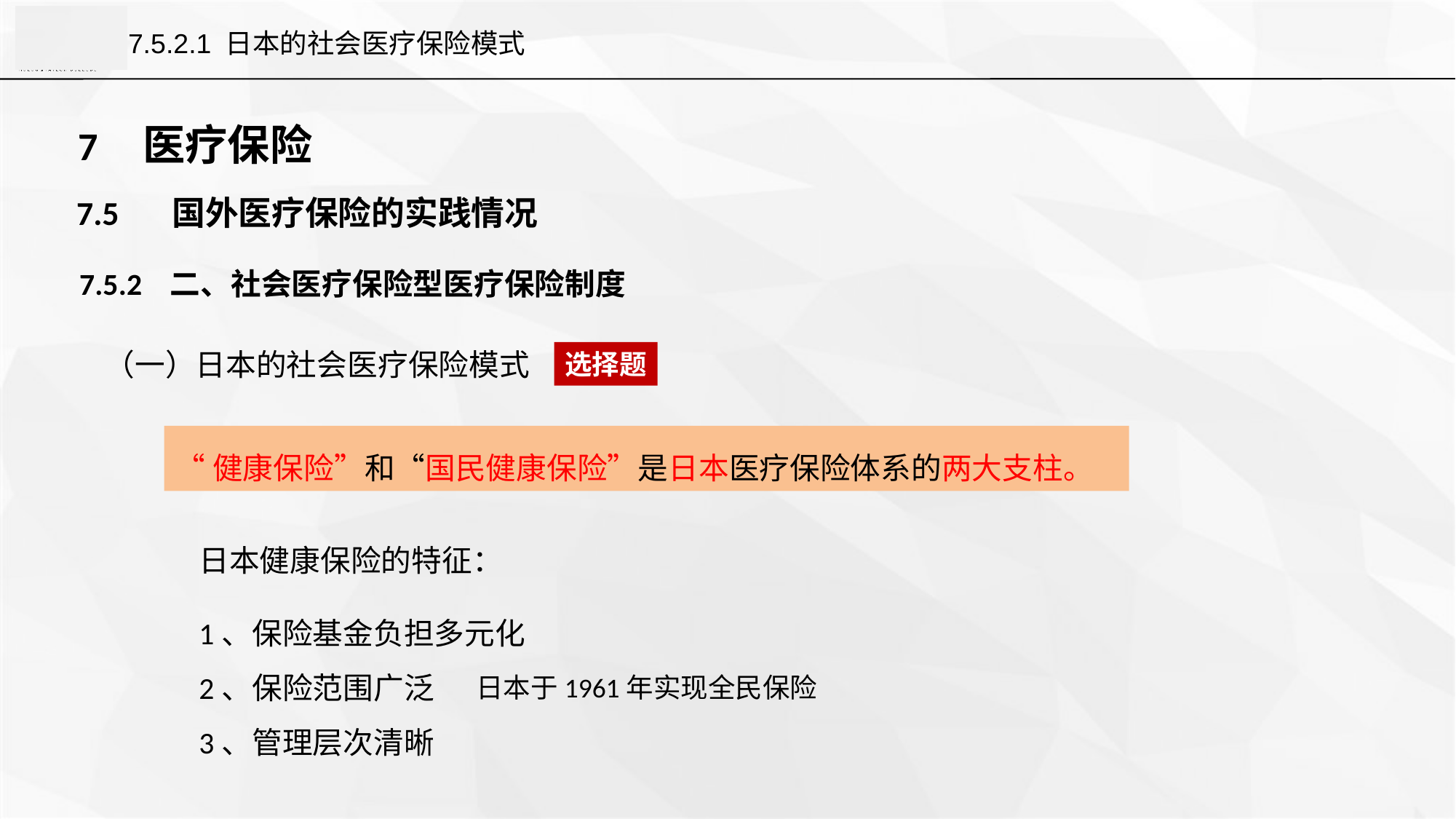

7.5.2.1 日本的社会医疗保险模式
7    医疗保险
7.5      国外医疗保险的实践情况
7.5.2   二、社会医疗保险型医疗保险制度
（一）日本的社会医疗保险模式
选择题
“健康保险”和“国民健康保险”是日本医疗保险体系的两大支柱。
日本健康保险的特征：
1、保险基金负担多元化
2、保险范围广泛
3、管理层次清晰
日本于1961年实现全民保险